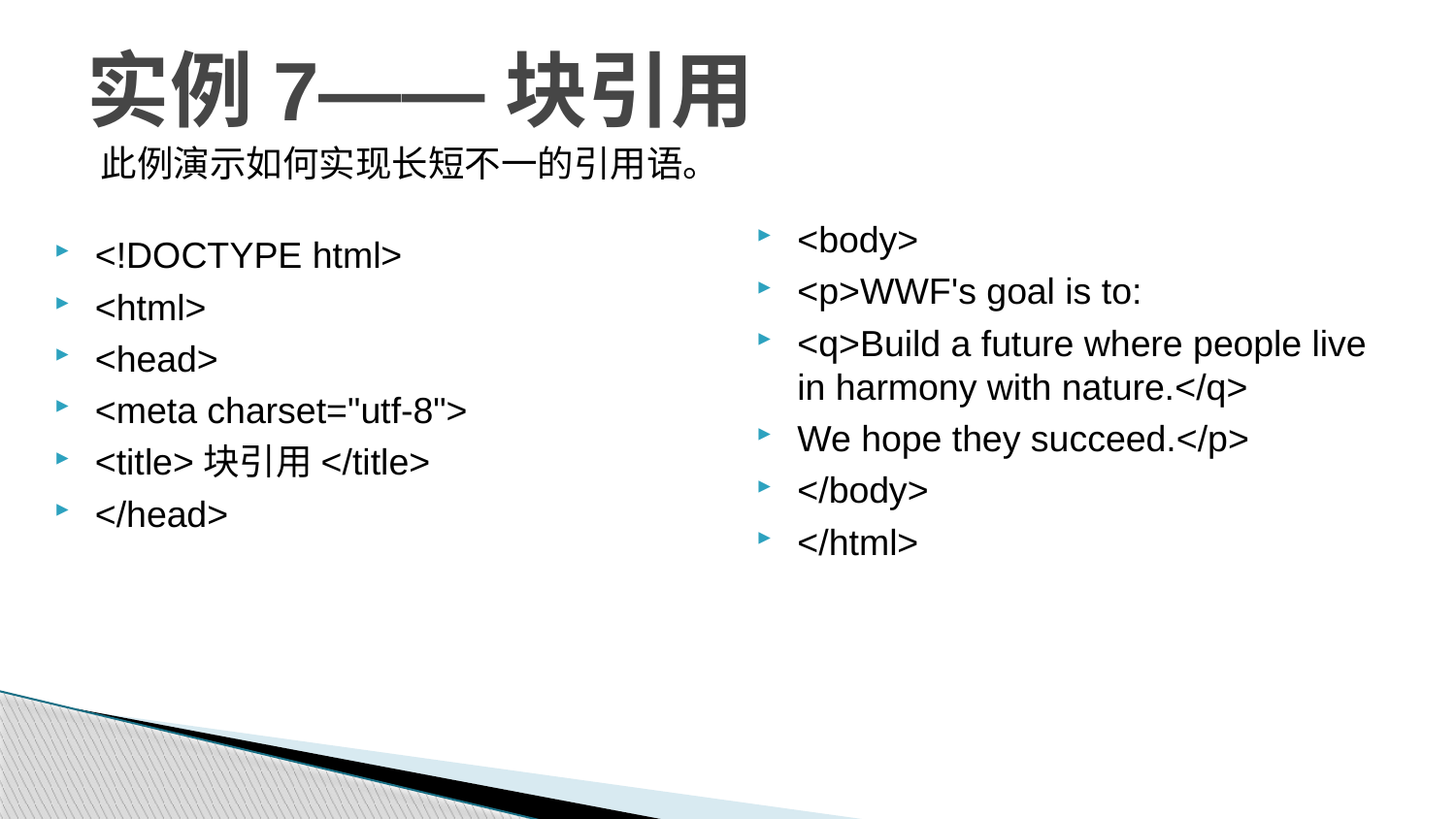

# 实例7——块引用
此例演示如何实现长短不一的引用语。
<body>
<p>WWF's goal is to:
<q>Build a future where people live in harmony with nature.</q>
We hope they succeed.</p>
</body>
</html>
<!DOCTYPE html>
<html>
<head>
<meta charset="utf-8">
<title>块引用</title>
</head>